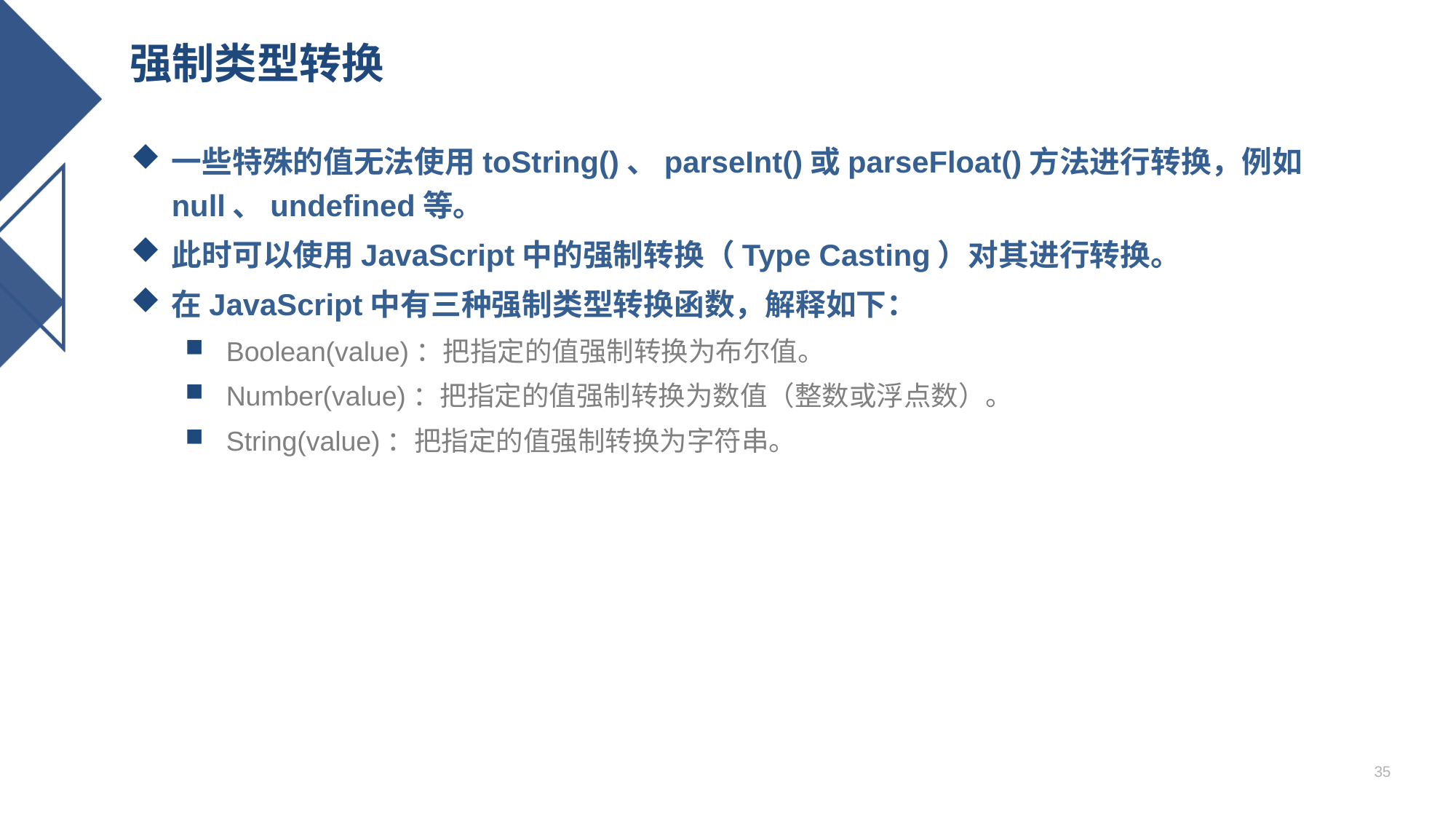

# 强制类型转换
一些特殊的值无法使用toString()、parseInt()或parseFloat()方法进行转换，例如null、undefined等。
此时可以使用JavaScript中的强制转换（Type Casting）对其进行转换。
在JavaScript中有三种强制类型转换函数，解释如下：
Boolean(value)：把指定的值强制转换为布尔值。
Number(value)：把指定的值强制转换为数值（整数或浮点数）。
String(value)：把指定的值强制转换为字符串。

35